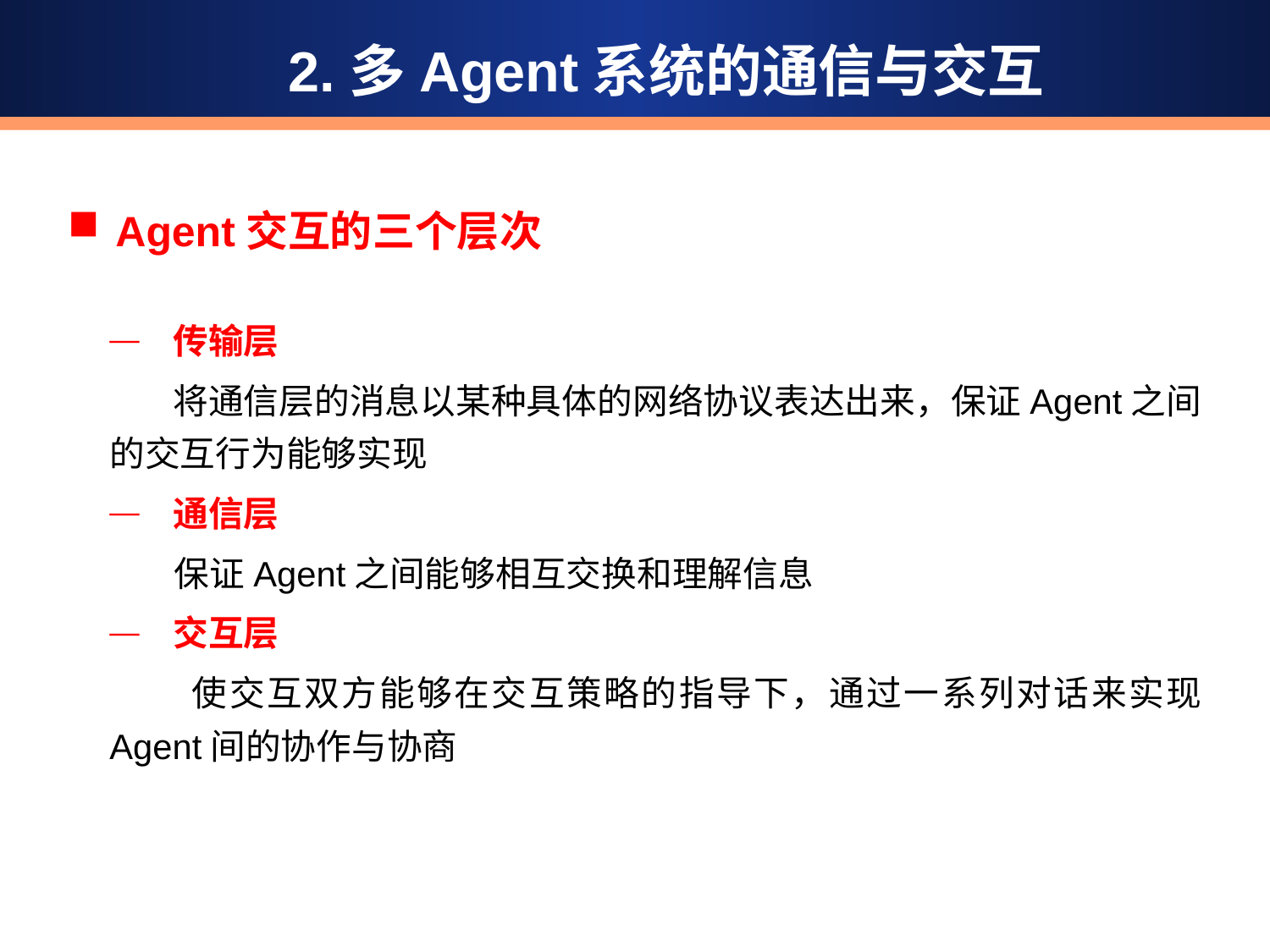

2.多Agent系统的通信与交互
Agent交互的三个层次

传输层
将通信层的消息以某种具体的网络协议表达出来，保证Agent之间的交互行为能够实现
通信层
       保证Agent之间能够相互交换和理解信息
交互层
       使交互双方能够在交互策略的指导下，通过一系列对话来实现Agent间的协作与协商